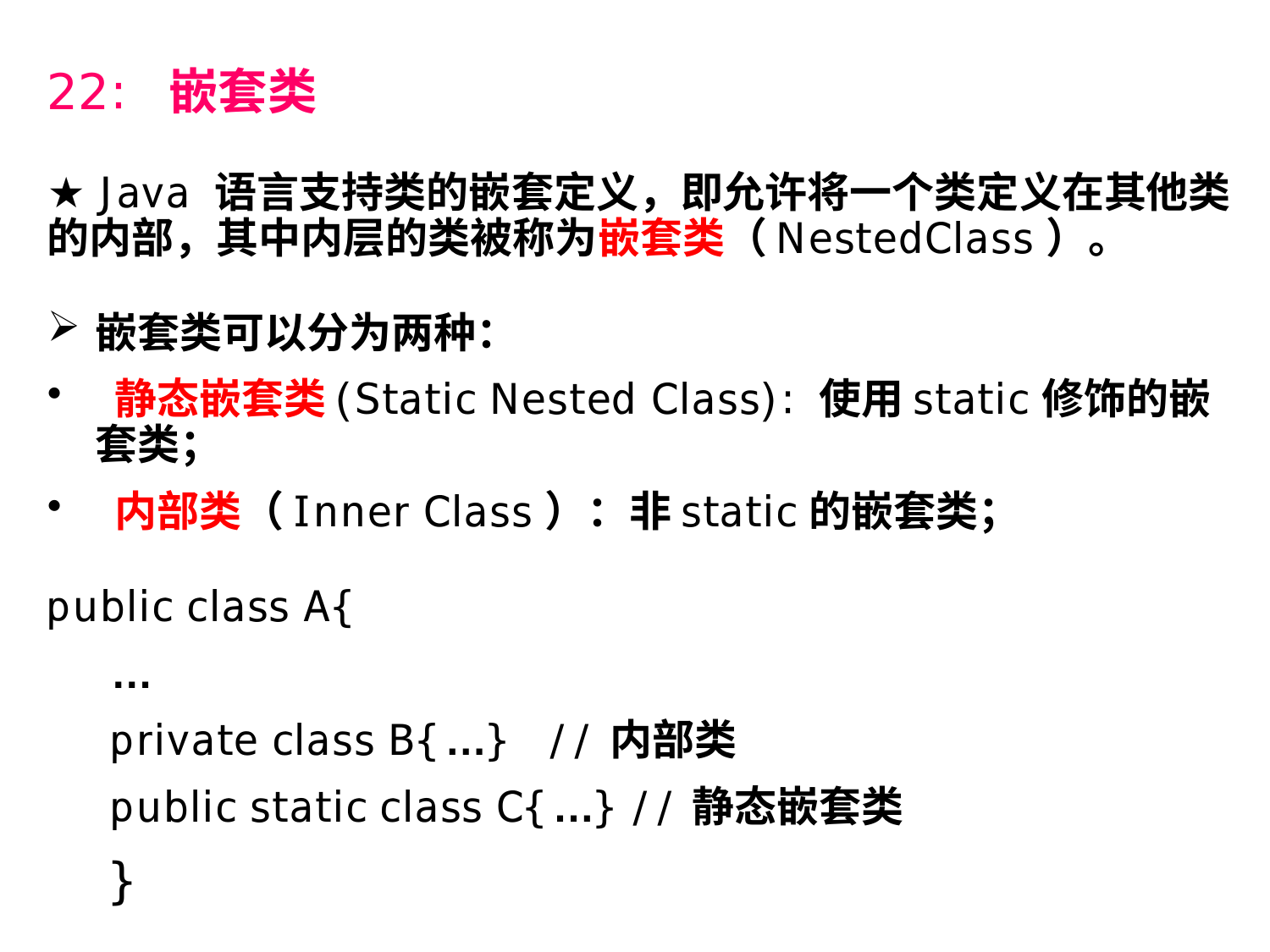

22:  嵌套类
★ Java 语言支持类的嵌套定义，即允许将一个类定义在其他类的内部，其中内层的类被称为嵌套类（NestedClass）。

嵌套类可以分为两种：
 静态嵌套类(Static Nested Class): 使用static修饰的嵌套类；
 内部类（Inner Class）：非static的嵌套类；

public class A{
…
private class B{…}   //内部类
public static class C{…} //静态嵌套类
}